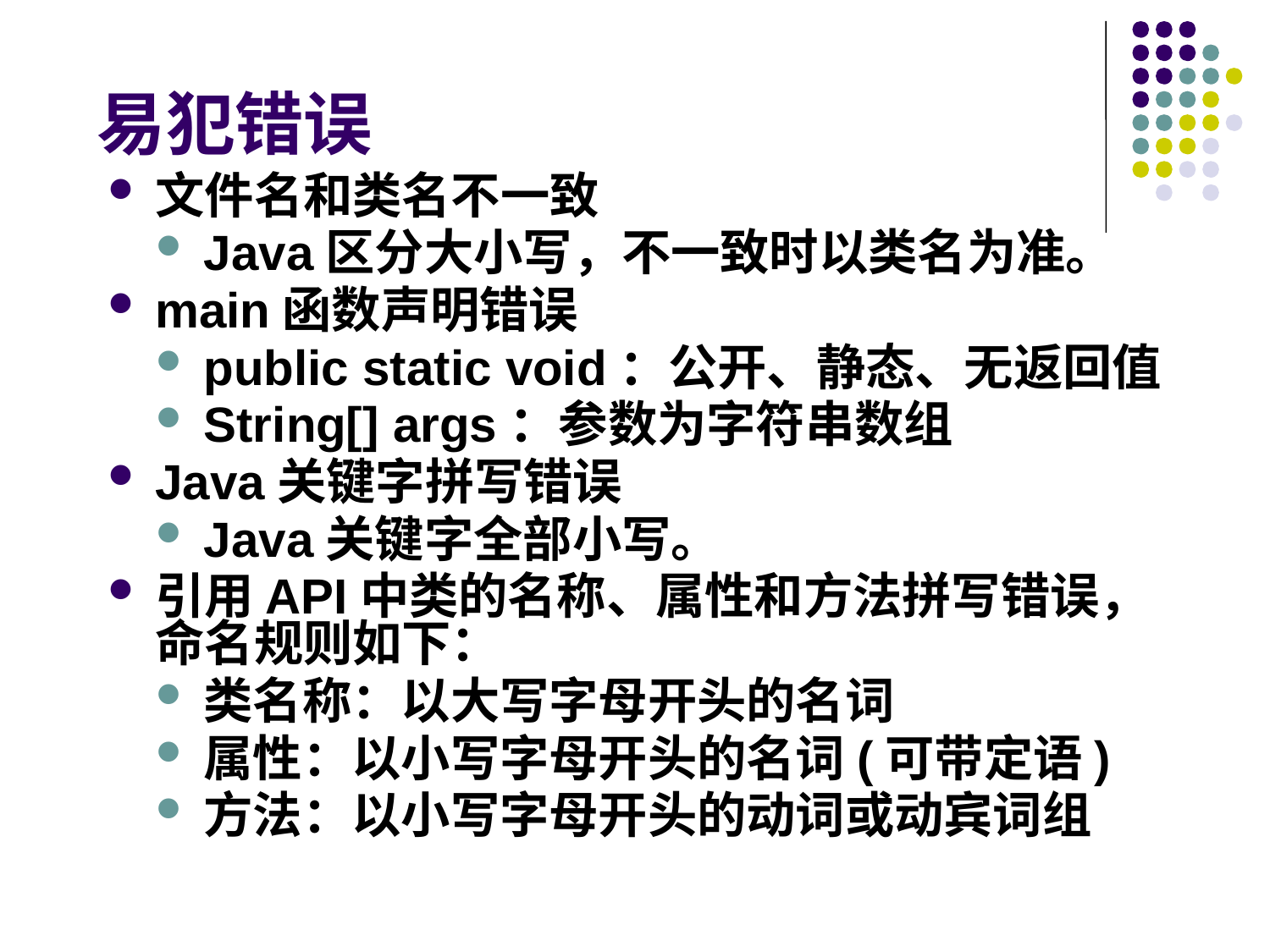

# 易犯错误
文件名和类名不一致
Java区分大小写，不一致时以类名为准。
main函数声明错误
public static void：公开、静态、无返回值
String[] args：参数为字符串数组
Java关键字拼写错误
Java关键字全部小写。
引用API中类的名称、属性和方法拼写错误，命名规则如下：
类名称：以大写字母开头的名词
属性：以小写字母开头的名词(可带定语)
方法：以小写字母开头的动词或动宾词组